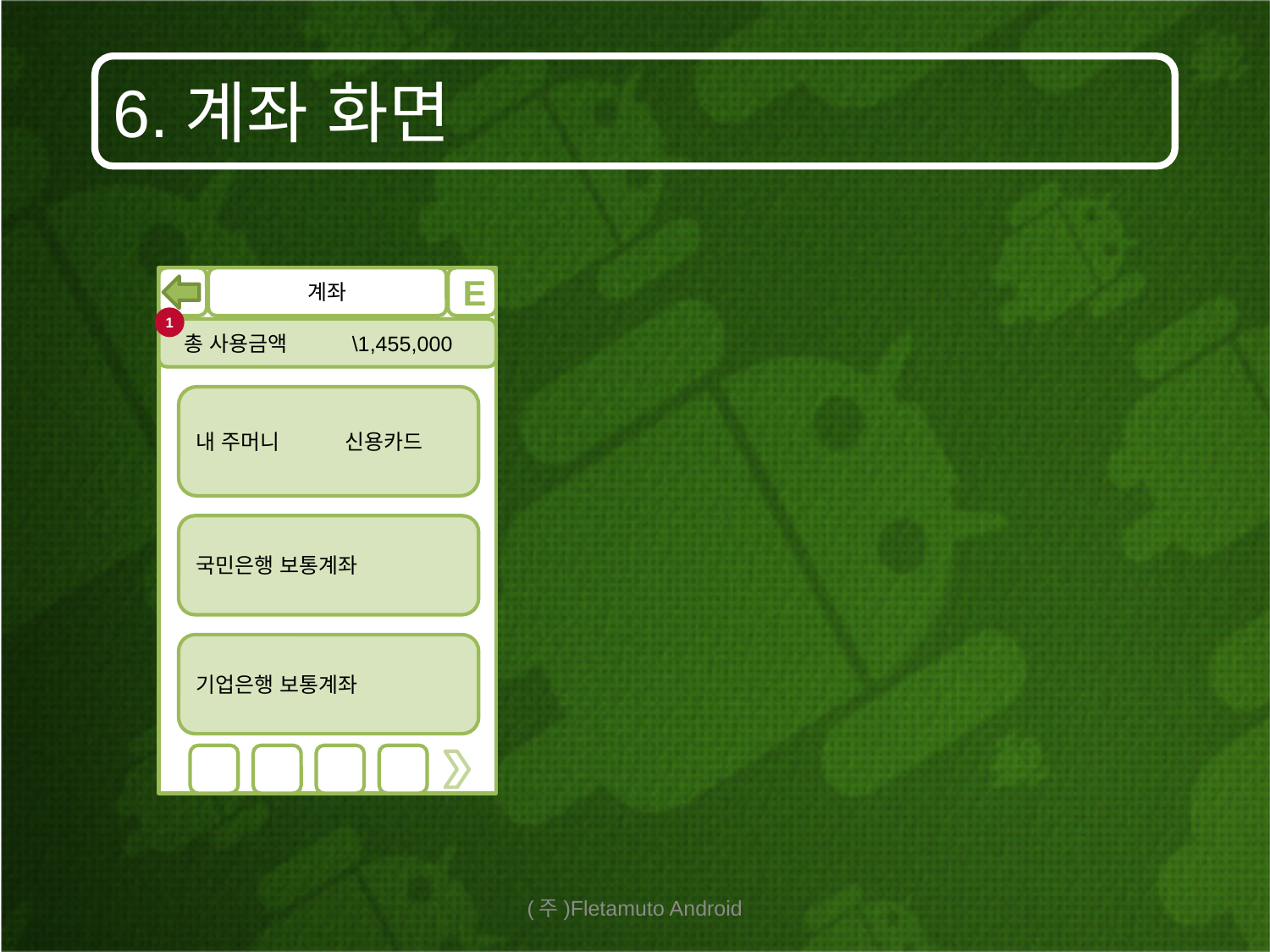

6.계좌 화면

계좌
E
1
 총 사용금액          \1,455,000
내 주머니           신용카드
국민은행 보통계좌
기업은행 보통계좌

(주)Fletamuto Android